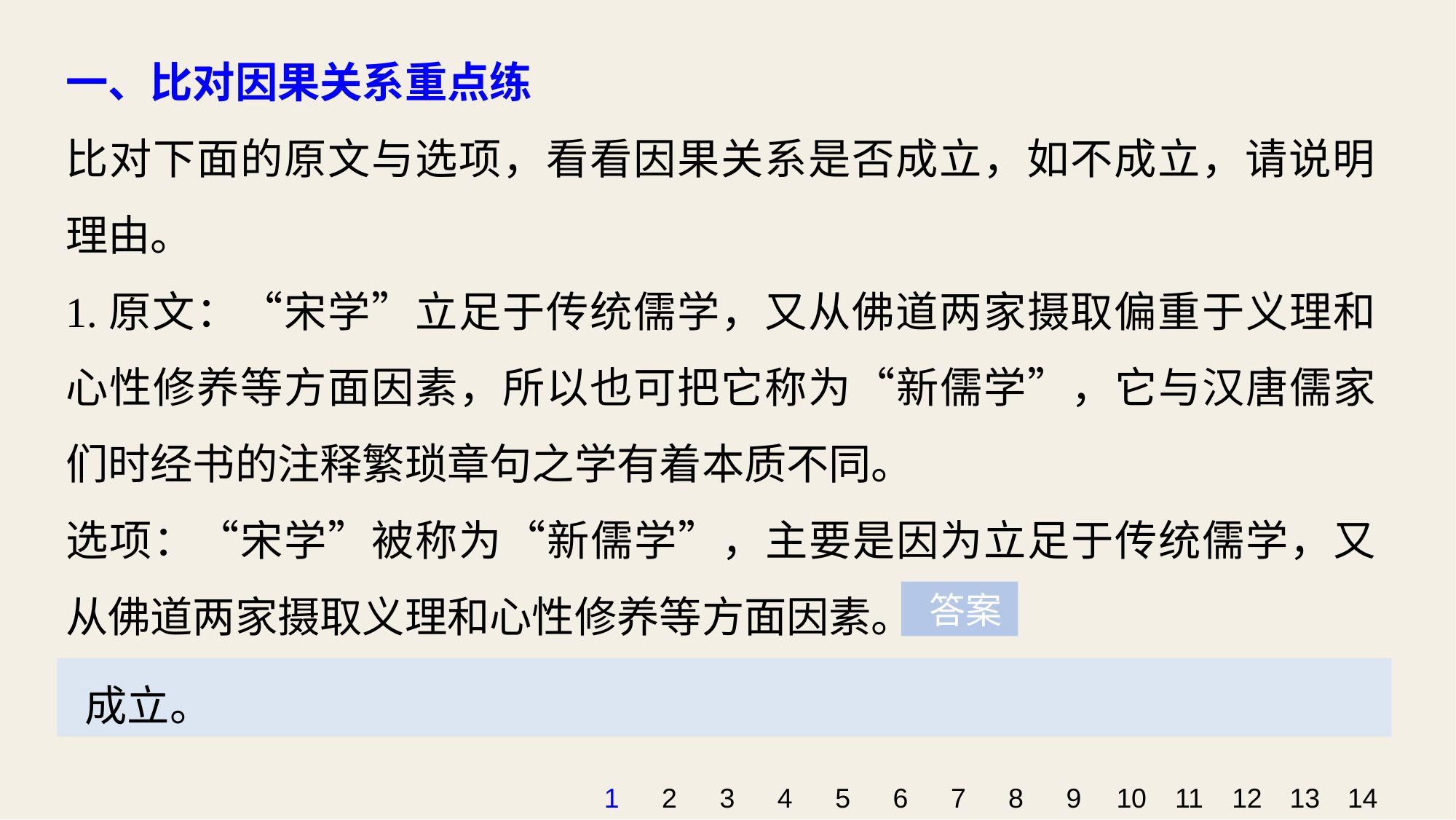

一、比对因果关系重点练
比对下面的原文与选项，看看因果关系是否成立，如不成立，请说明理由。
1.原文：“宋学”立足于传统儒学，又从佛道两家摄取偏重于义理和心性修养等方面因素，所以也可把它称为“新儒学”，它与汉唐儒家们时经书的注释繁琐章句之学有着本质不同。
选项：“宋学”被称为“新儒学”，主要是因为立足于传统儒学，又从佛道两家摄取义理和心性修养等方面因素。
 答案
成立。

1
2
3
4
5
6
7
8
9
10
11
12
13
14